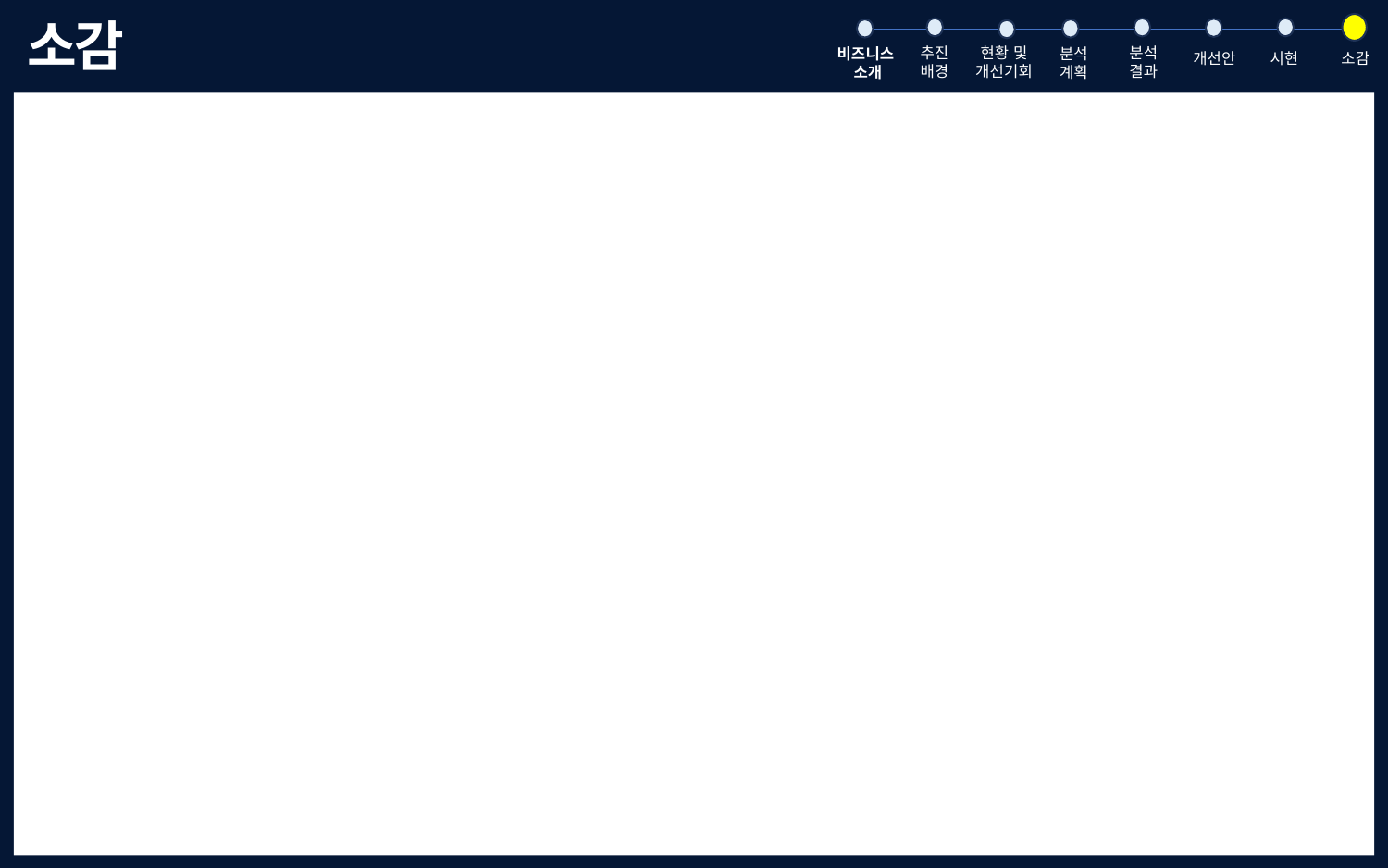

# 소감

현황 및
개선기회
분석
결과
추진
배경
분석
계획
비즈니스
소개
개선안
시현

소감